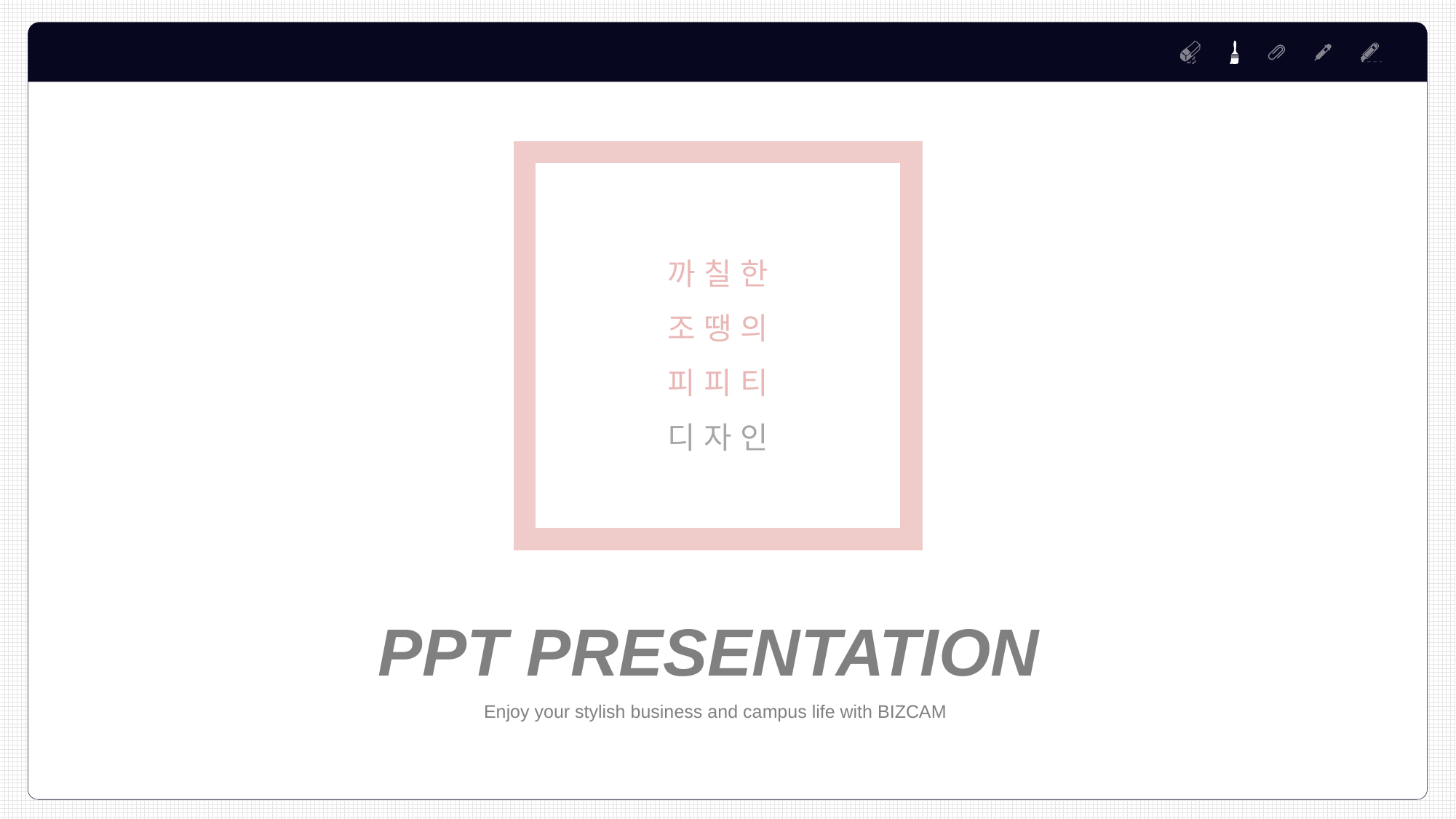

까 칠 한
조 땡 의
피 피 티
디 자 인

PPT PRESENTATION
Enjoy your stylish business and campus life with BIZCAM